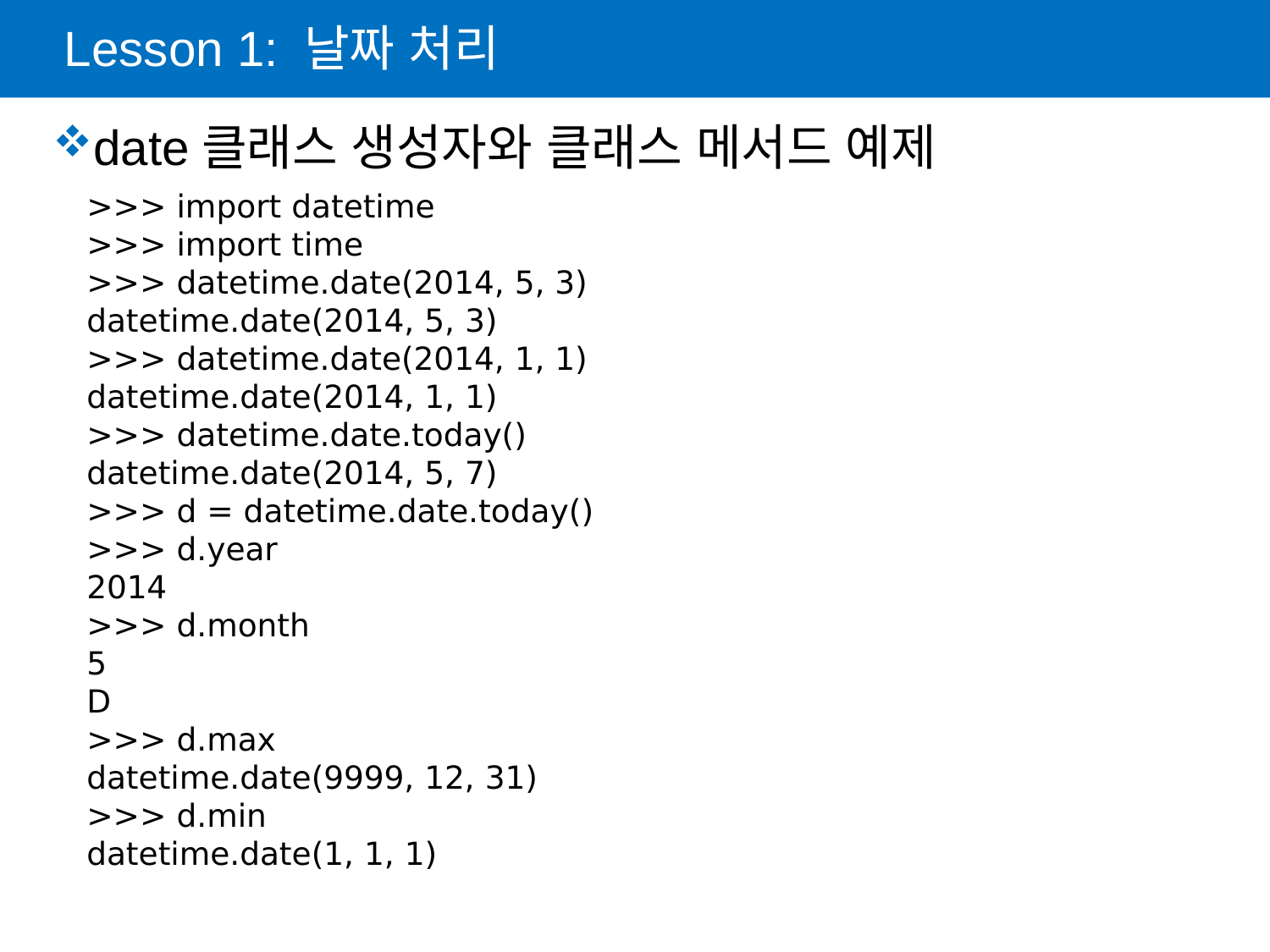

# Lesson 1: 날짜 처리
date클래스 생성자와 클래스 메서드 예제

>>> import datetime
>>> import time
>>> datetime.date(2014, 5, 3)
datetime.date(2014, 5, 3)
>>> datetime.date(2014, 1, 1)
datetime.date(2014, 1, 1)
>>> datetime.date.today()
datetime.date(2014, 5, 7)
>>> d = datetime.date.today()
>>> d.year
2014
>>> d.month
5
D
>>> d.max
datetime.date(9999, 12, 31)
>>> d.min
datetime.date(1, 1, 1)